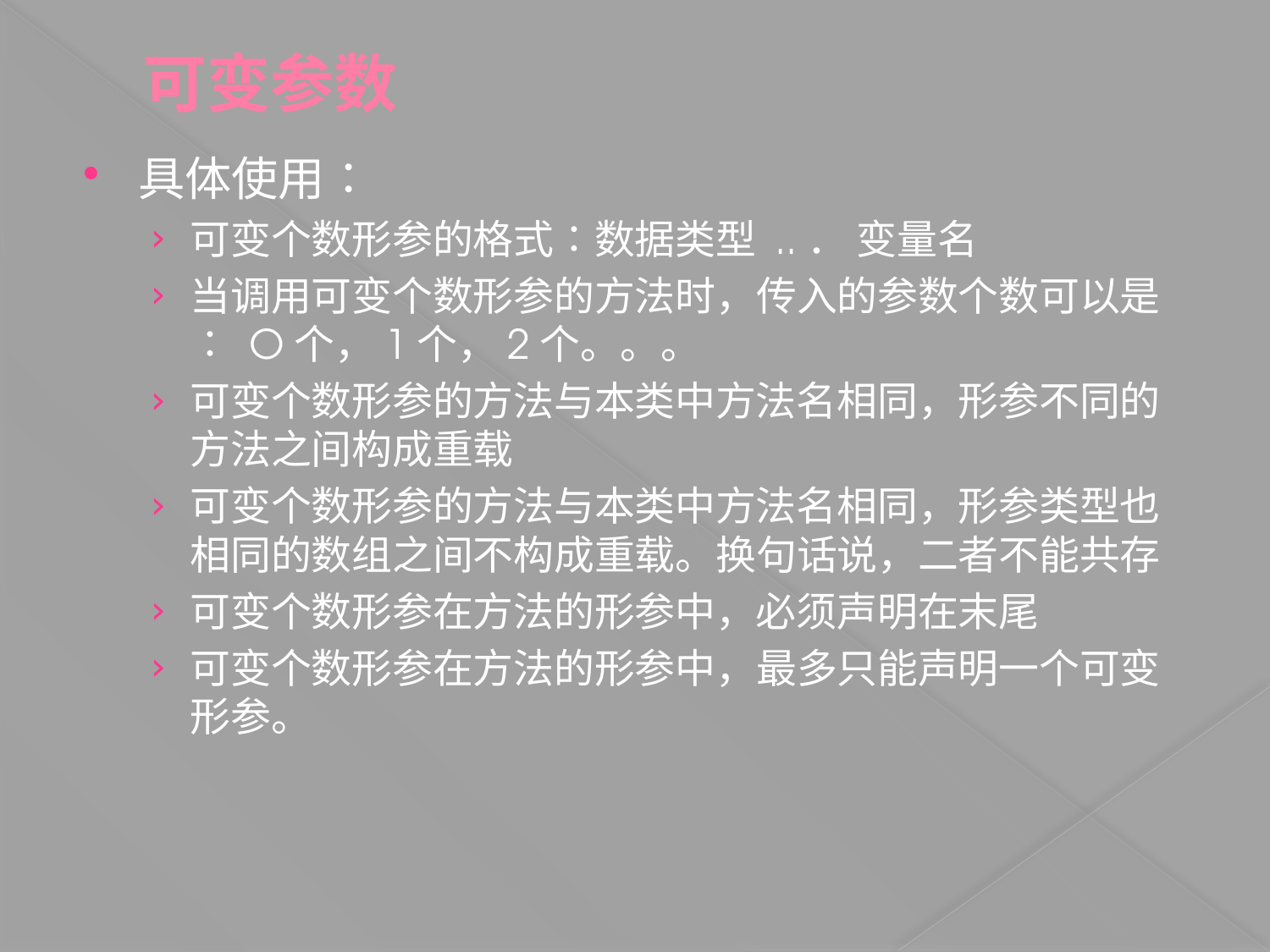

# 可变参数
具体使用∶
可变个数形参的格式∶数据类型 ..． 变量名
当调用可变个数形参的方法时，传入的参数个数可以是∶ O个，1个，2个。。。
可变个数形参的方法与本类中方法名相同，形参不同的方法之间构成重载
可变个数形参的方法与本类中方法名相同，形参类型也相同的数组之间不构成重载。换句话说，二者不能共存
可变个数形参在方法的形参中，必须声明在末尾
可变个数形参在方法的形参中，最多只能声明一个可变形参。